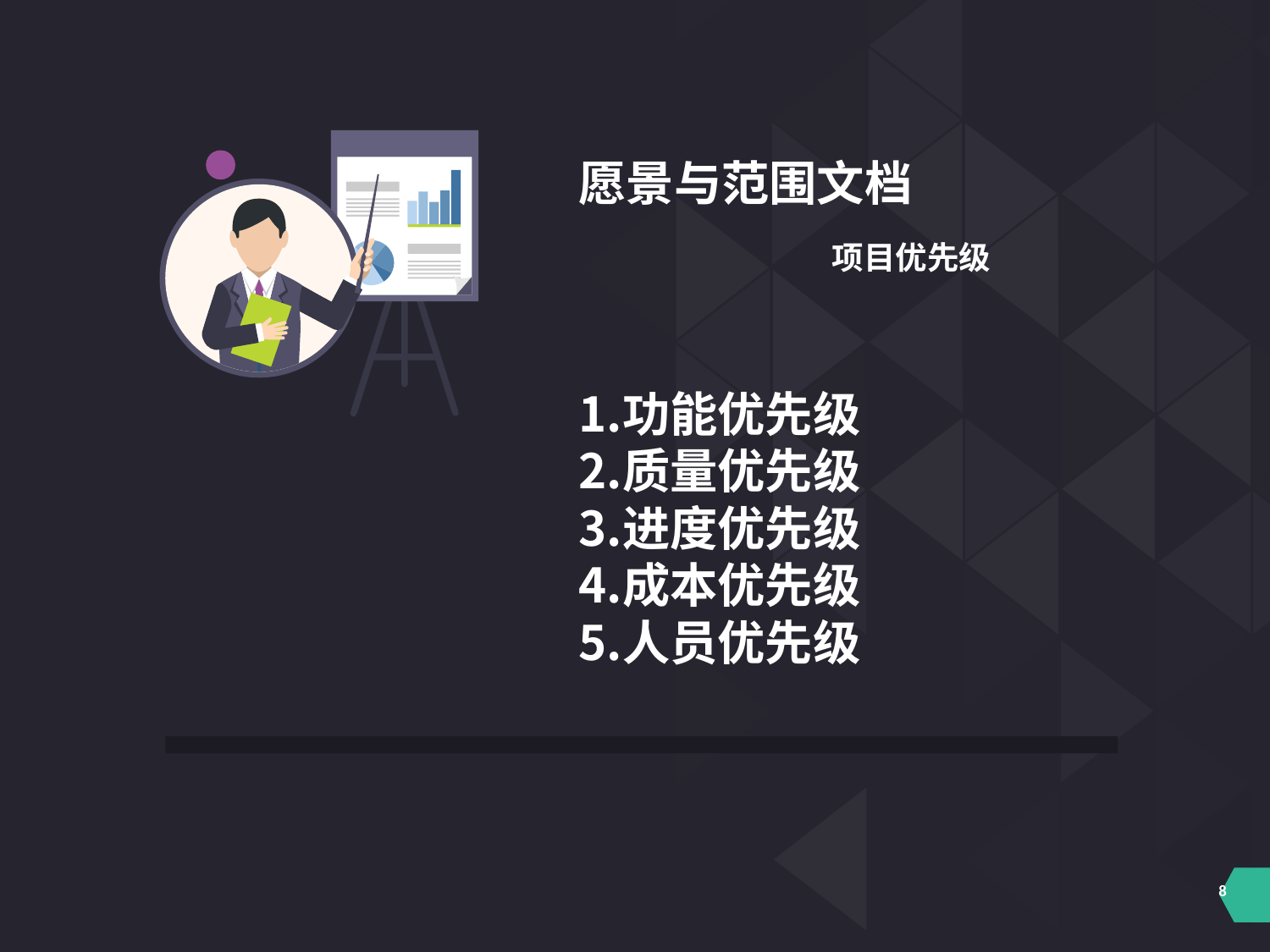

愿景与范围文档

项目优先级
功能优先级
质量优先级
进度优先级
成本优先级
人员优先级